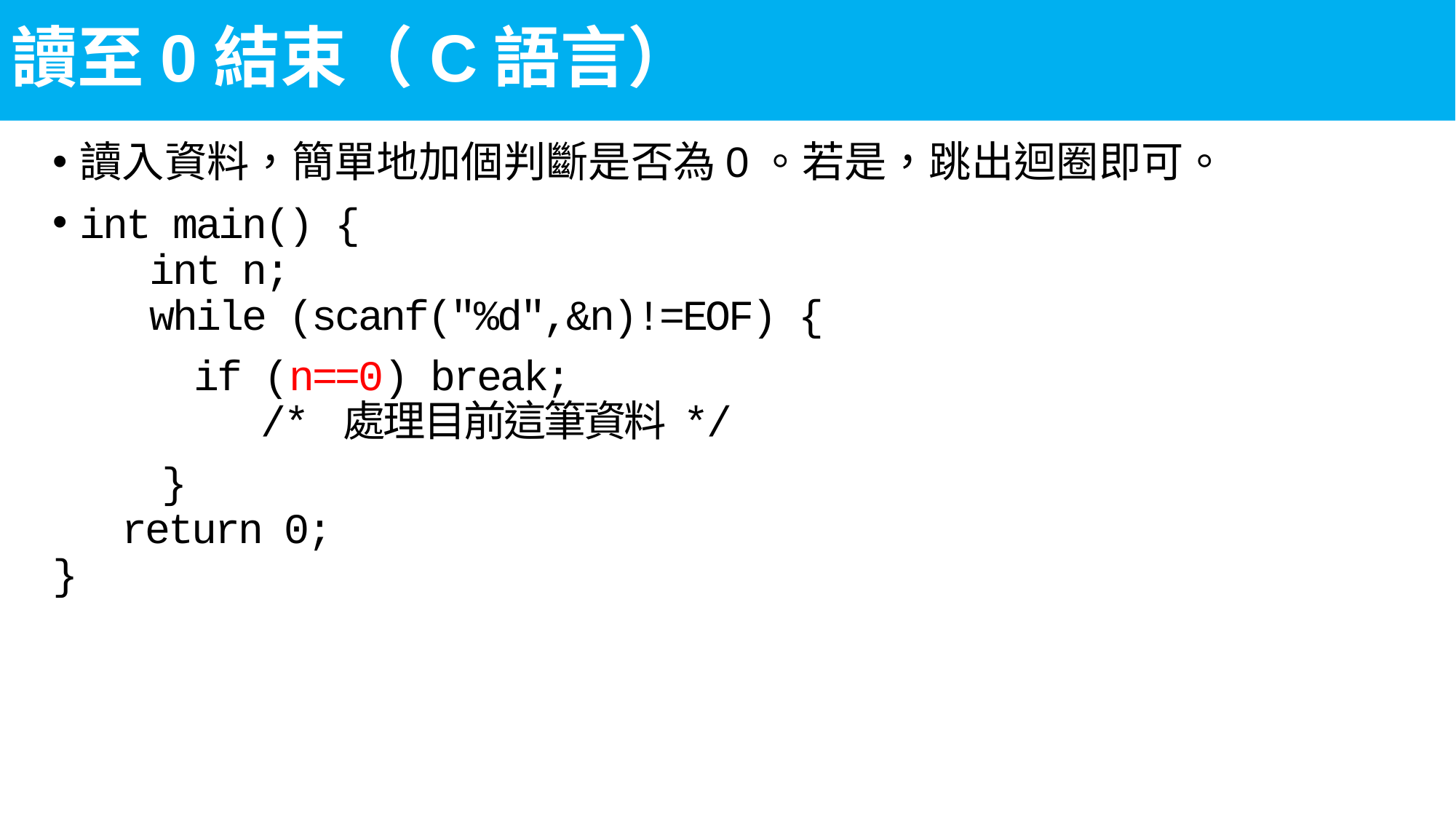

# 讀至0結束（C語言）
讀入資料，簡單地加個判斷是否為0。若是，跳出迴圈即可。
int main() {
   int n;
   while (scanf("%d",&n)!=EOF) {
      if (n==0) break;
         /* 處理目前這筆資料 */
   	}
   return 0;
}